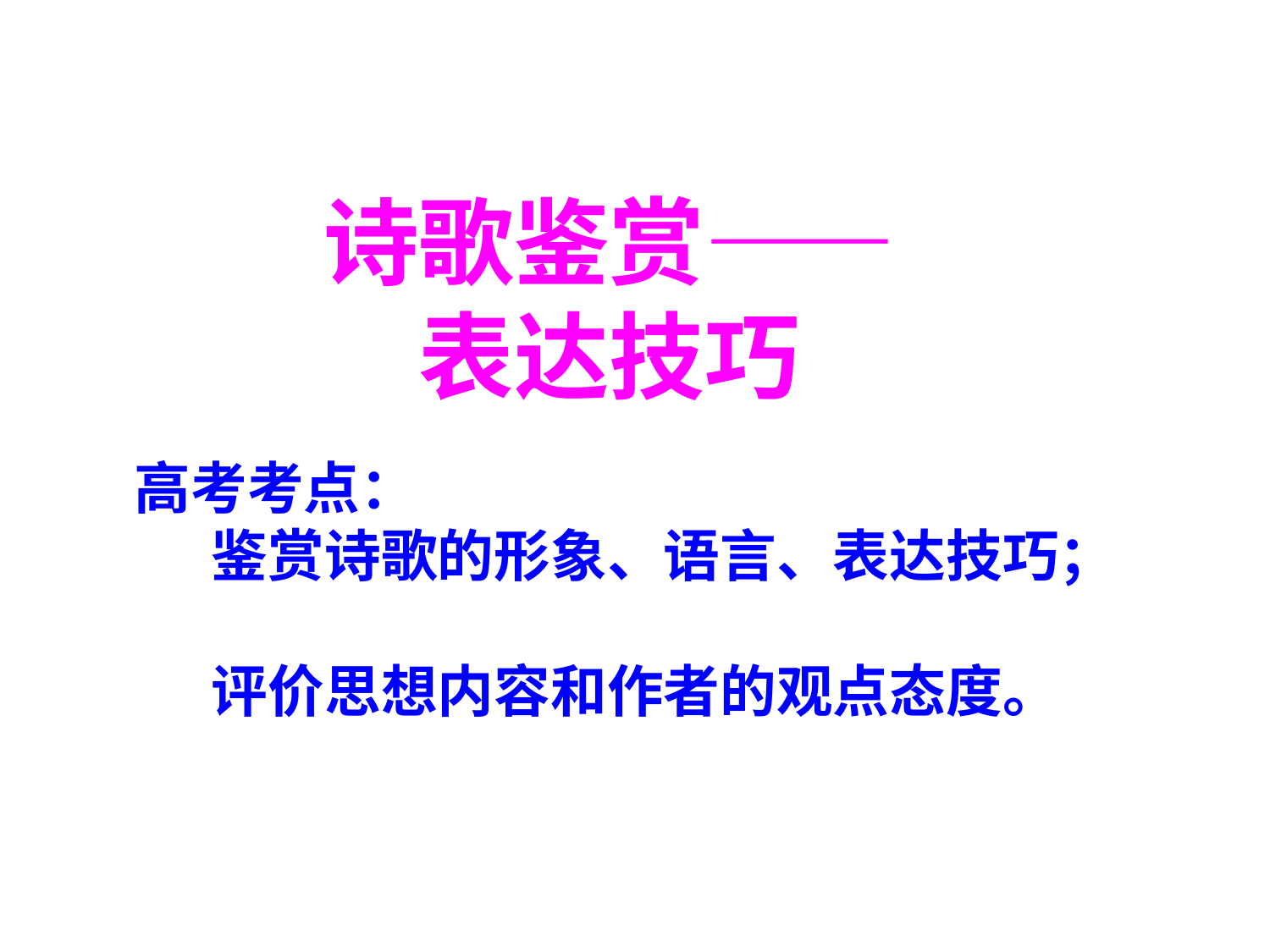

# 诗歌鉴赏—— 表达技巧
   高考考点：
         鉴赏诗歌的形象、语言、表达技巧；

         评价思想内容和作者的观点态度。